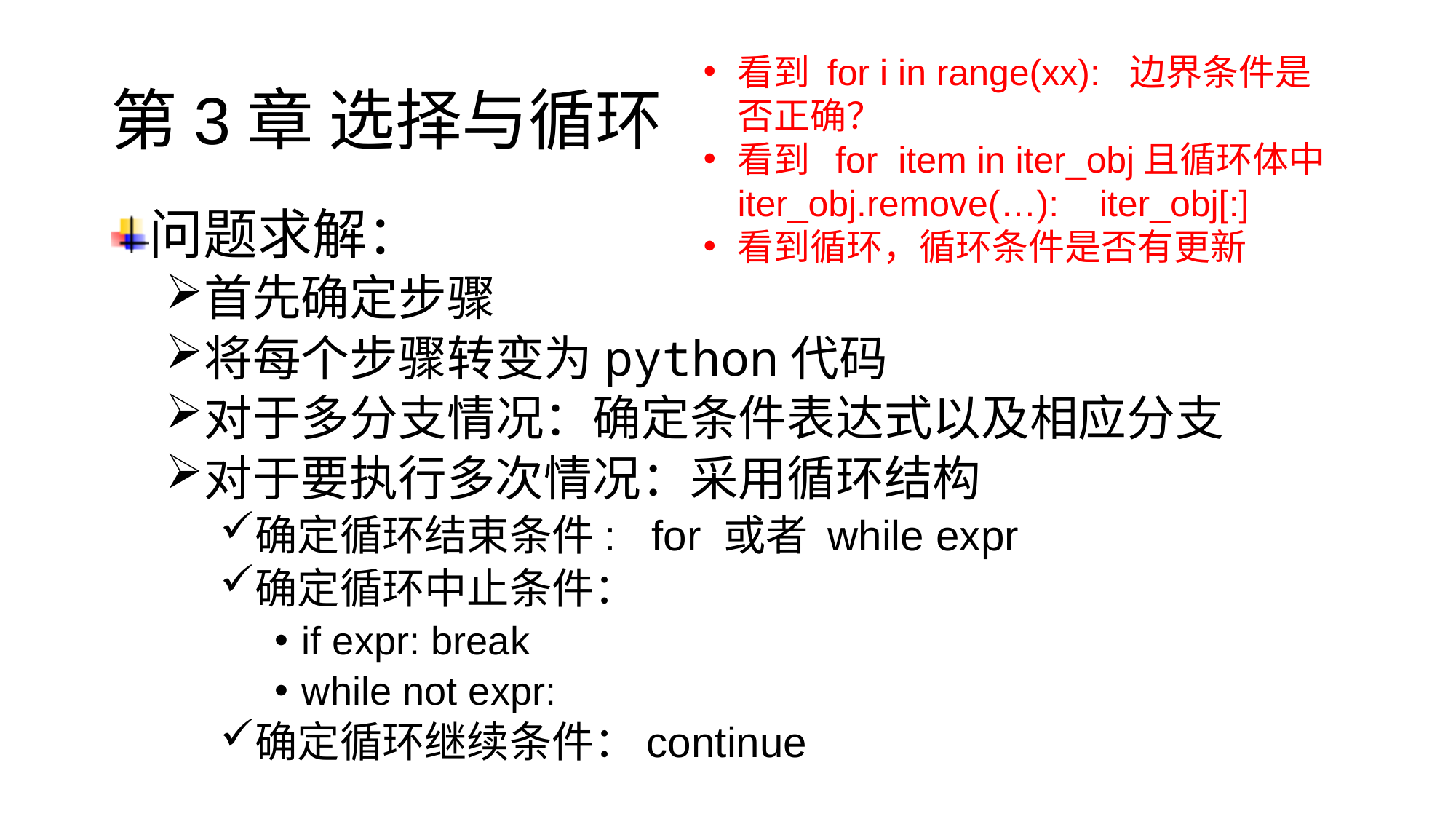

# 第3章 选择与循环
看到 for i in range(xx):  边界条件是否正确？
看到  for  item in iter_obj且循环体中 iter_obj.remove(…):    iter_obj[:]
看到循环，循环条件是否有更新
问题求解：
首先确定步骤
将每个步骤转变为python代码
对于多分支情况：确定条件表达式以及相应分支
对于要执行多次情况：采用循环结构
确定循环结束条件:   for 或者 while expr
确定循环中止条件：
if expr: break
while not expr:
确定循环继续条件：continue